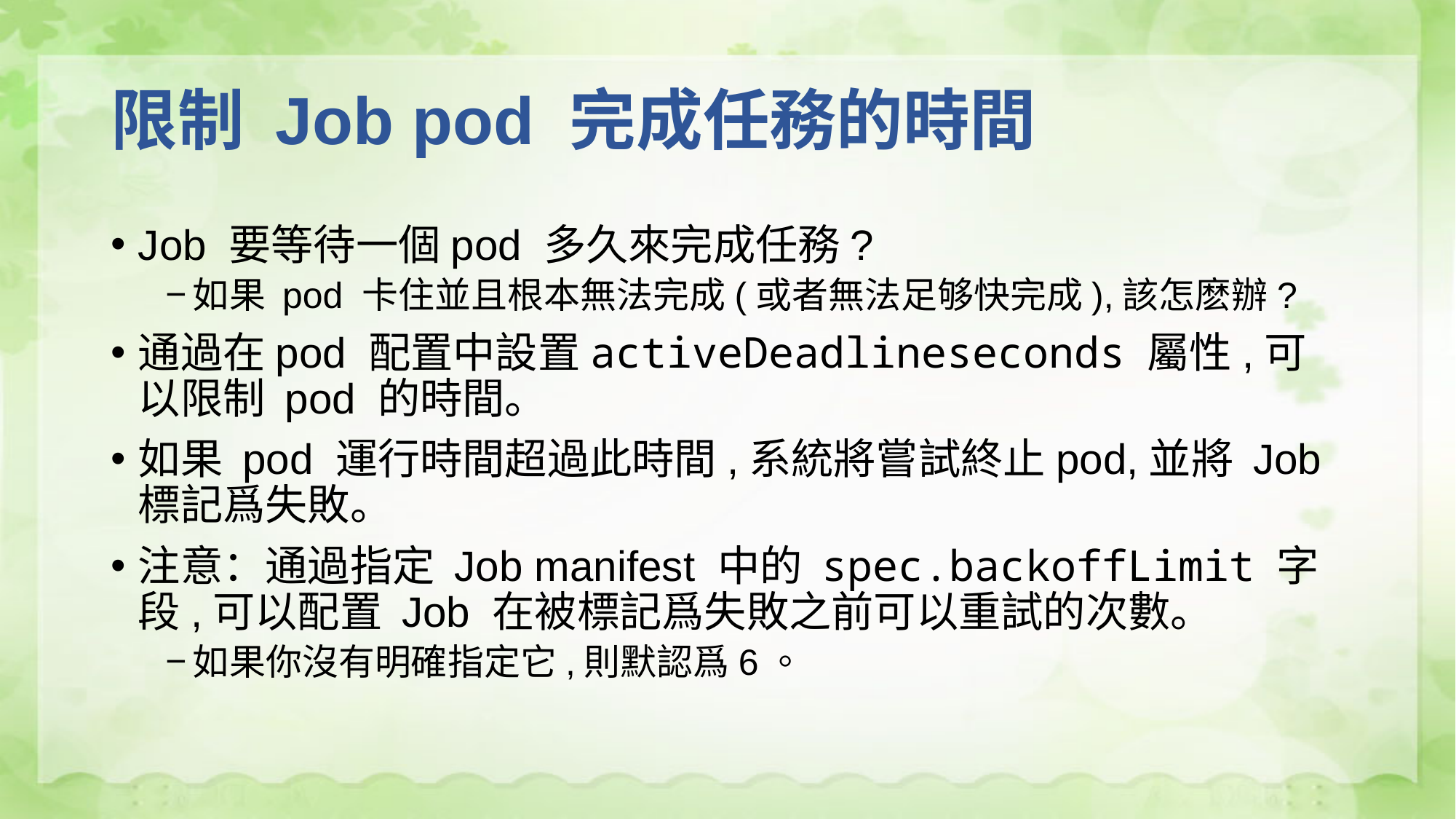

# 限制 Job pod 完成任務的時間
Job 要等待一個pod 多久來完成任務?
如果 pod 卡住並且根本無法完成(或者無法足够快完成),該怎麽辦?
通過在pod 配置中設置activeDeadlineseconds 屬性,可以限制 pod 的時間。
如果 pod 運行時間超過此時間,系統將嘗試終止pod,並將 Job 標記爲失敗。
注意：通過指定 Job manifest 中的 spec.backoffLimit 字段,可以配置 Job 在被標記爲失敗之前可以重試的次數。
如果你沒有明確指定它,則默認爲6。